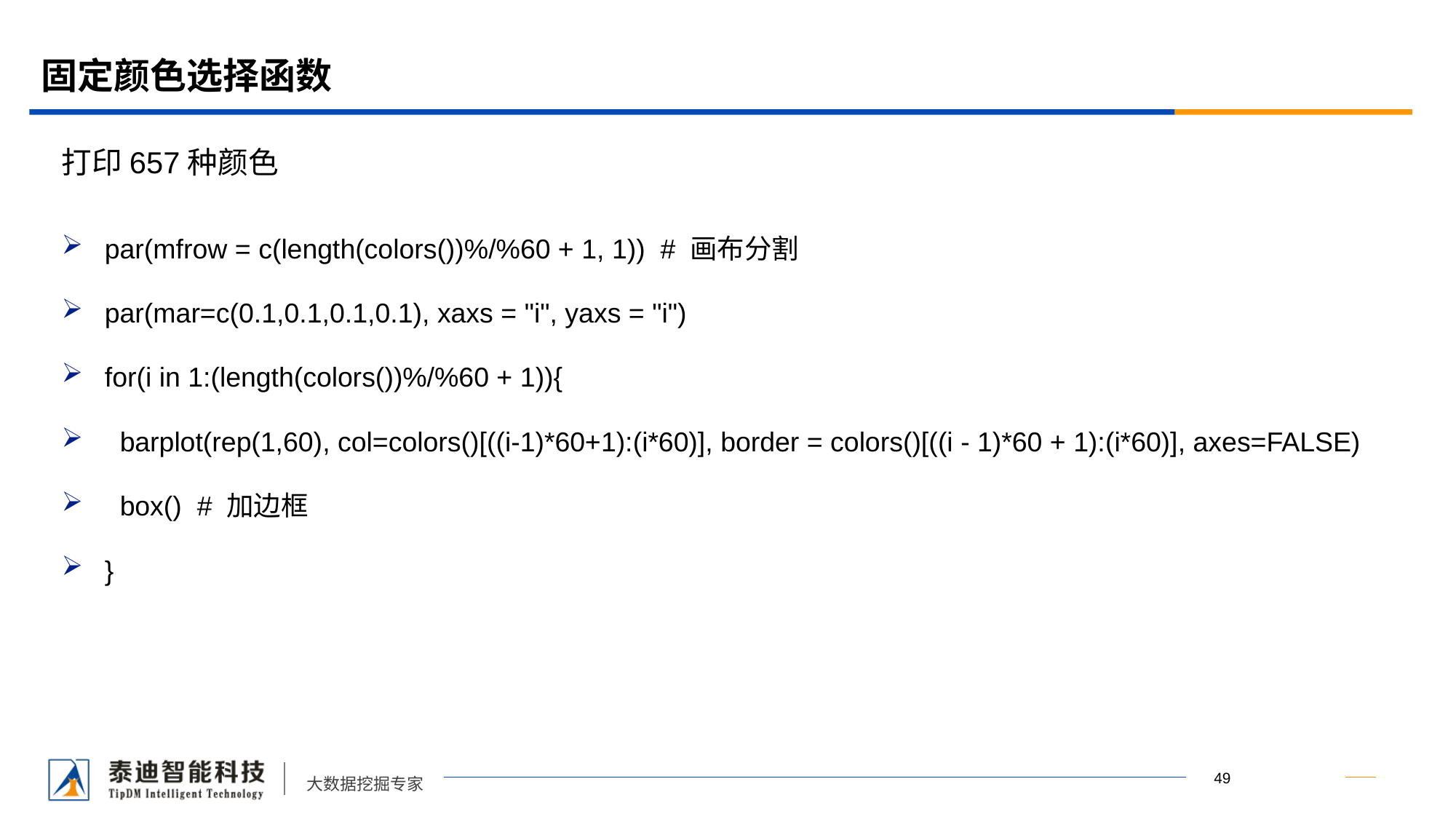

# 固定颜色选择函数

打印657种颜色

par(mfrow = c(length(colors())%/%60 + 1, 1))  # 画布分割
par(mar=c(0.1,0.1,0.1,0.1), xaxs = "i", yaxs = "i")
for(i in 1:(length(colors())%/%60 + 1)){
  barplot(rep(1,60), col=colors()[((i-1)*60+1):(i*60)], border = colors()[((i - 1)*60 + 1):(i*60)], axes=FALSE)
  box()  # 加边框
}